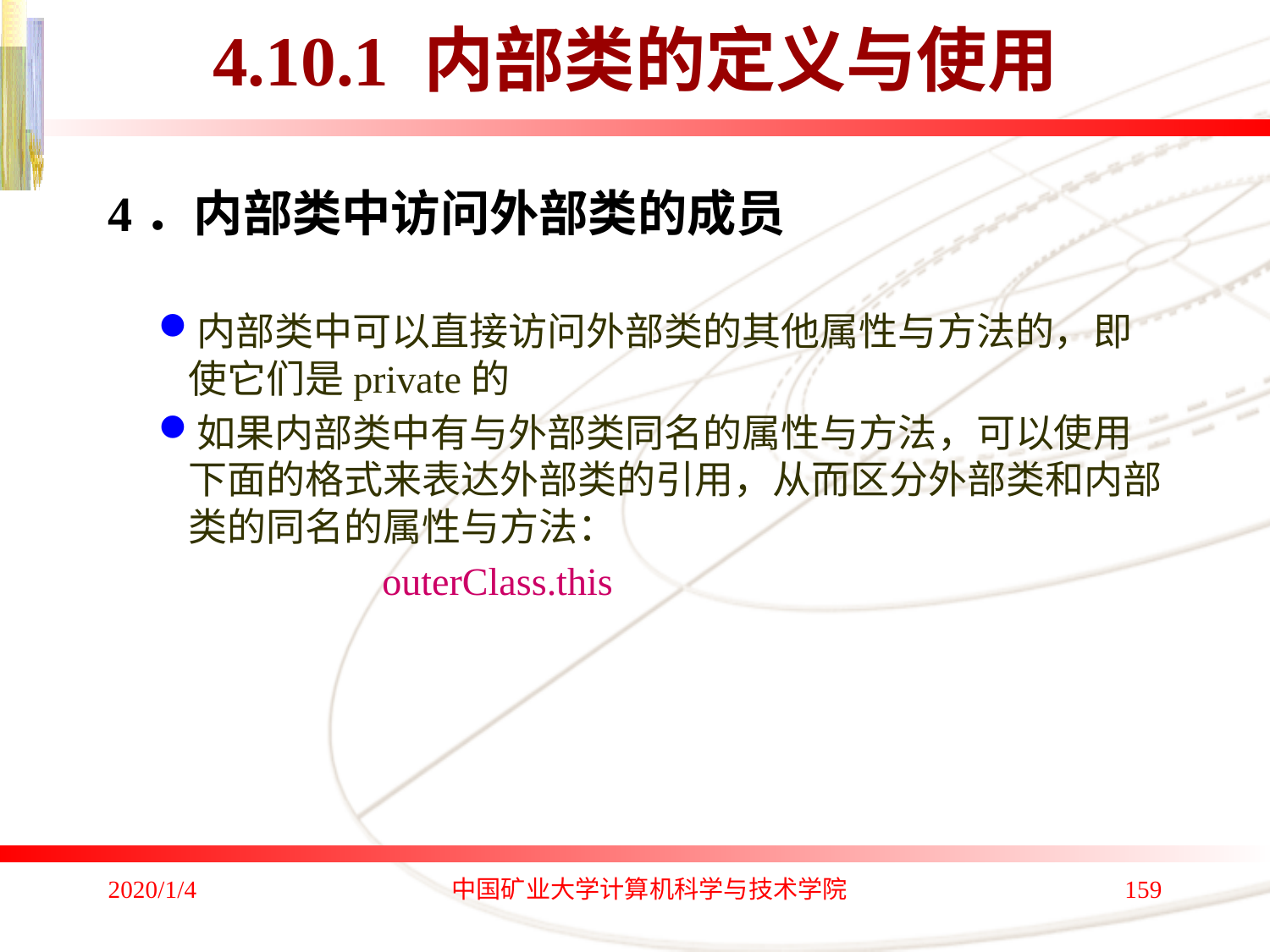

# 4.10.1 内部类的定义与使用
4．内部类中访问外部类的成员
内部类中可以直接访问外部类的其他属性与方法的，即使它们是private的
如果内部类中有与外部类同名的属性与方法，可以使用下面的格式来表达外部类的引用，从而区分外部类和内部类的同名的属性与方法：
                       outerClass.this

2020/1/4
中国矿业大学计算机科学与技术学院
159